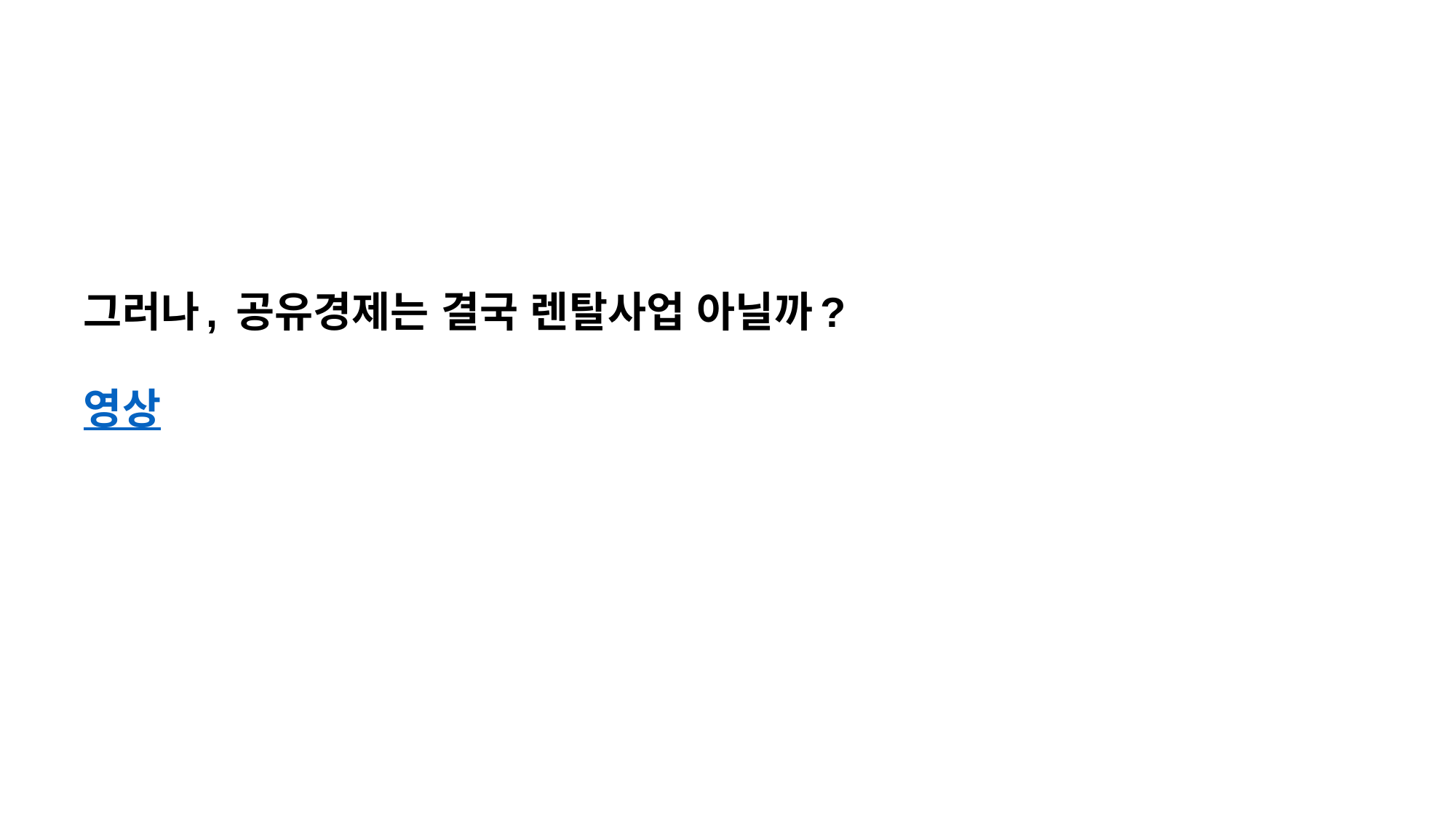

# 그러나, 공유경제는 결국 렌탈사업 아닐까? 영상